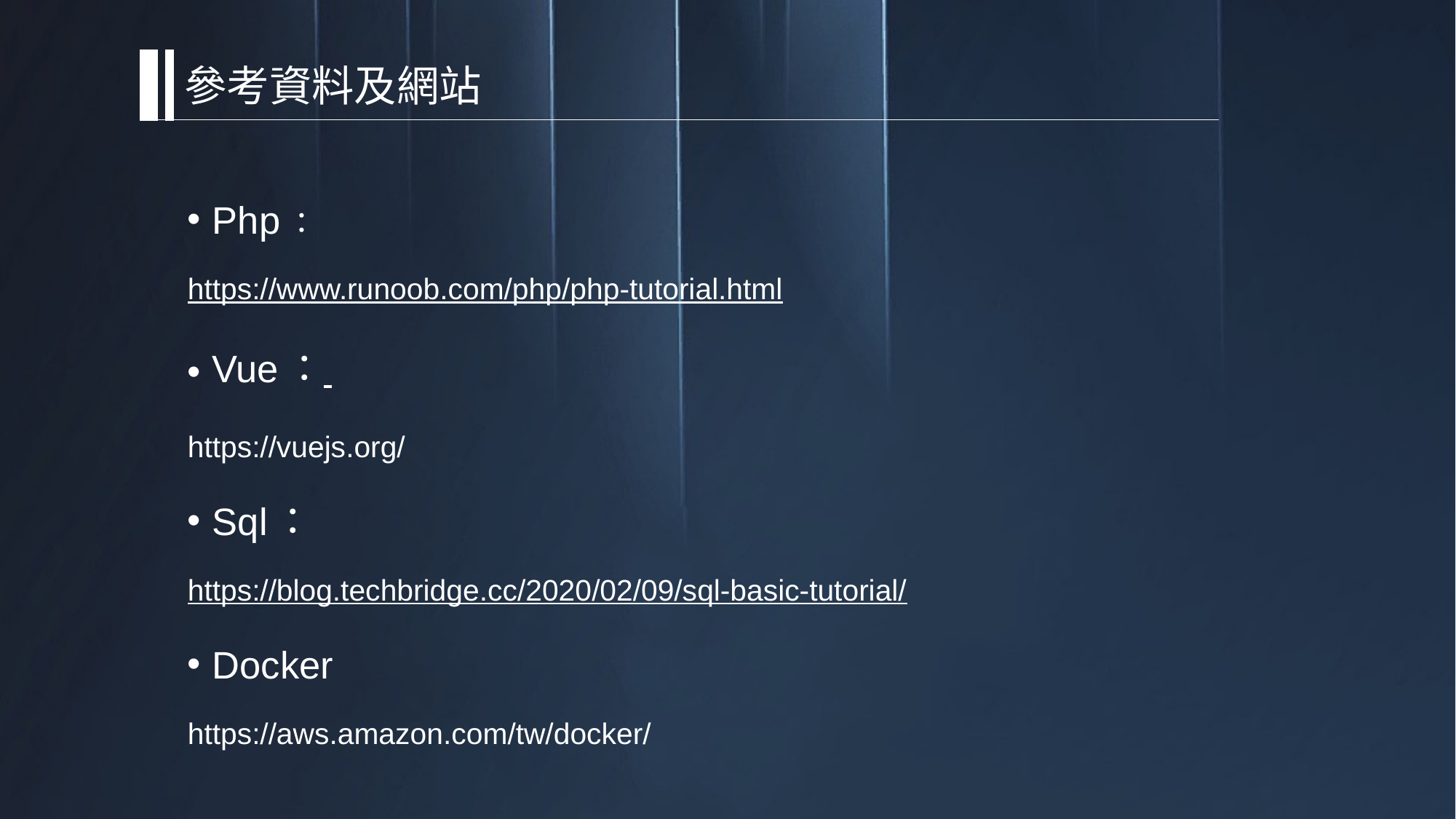

參考資料及網站

Php：
https://www.runoob.com/php/php-tutorial.html
Vue：
https://vuejs.org/
Sql：
https://blog.techbridge.cc/2020/02/09/sql-basic-tutorial/
Docker
https://aws.amazon.com/tw/docker/